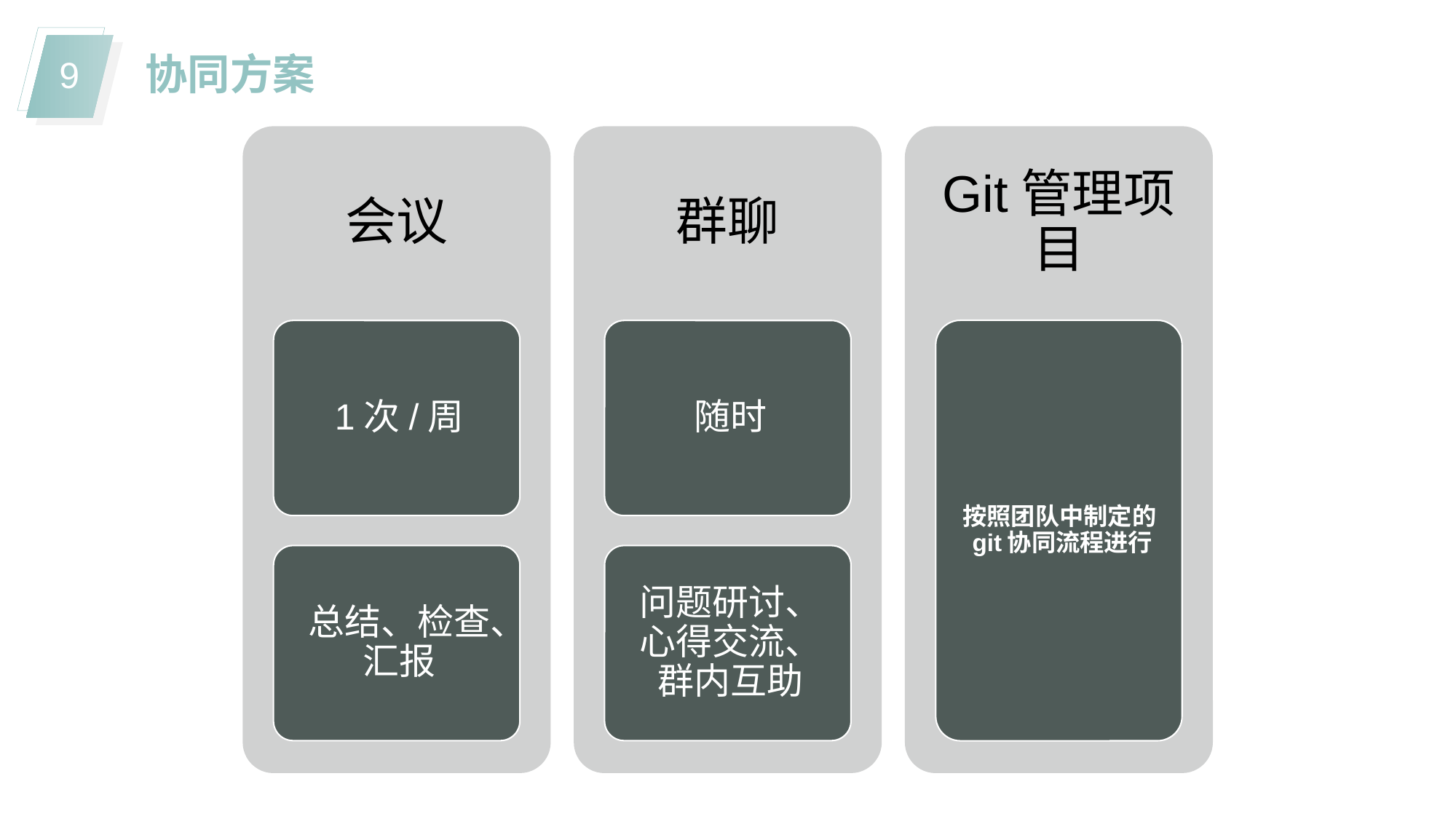

协同方案
会议
1次/周
总结、检查、汇报
群聊
随时
问题研讨、心得交流、群内互助
Git管理项目
按照团队中制定的git协同流程进行